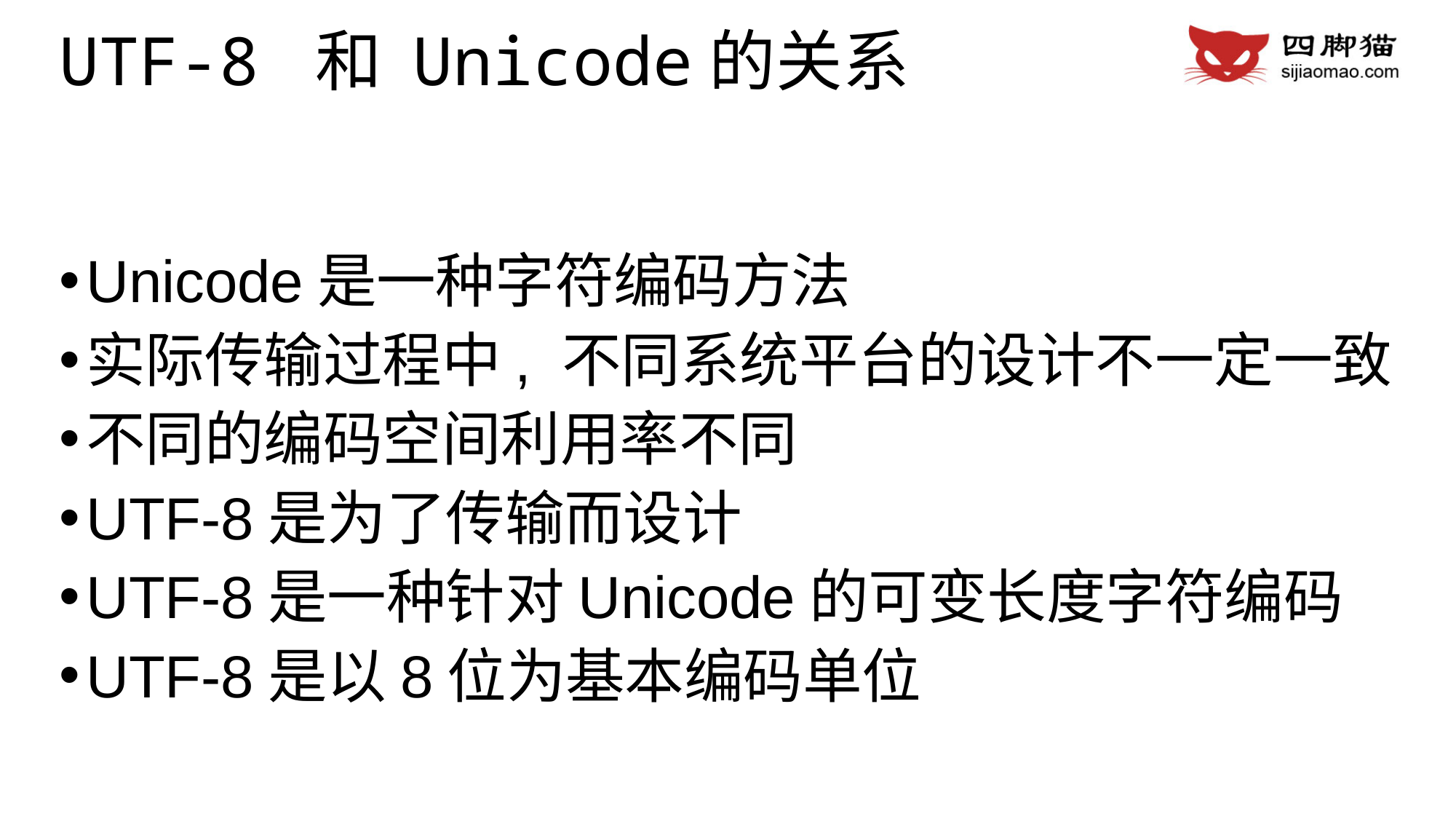

UTF-8 和 Unicode的关系

Unicode是一种字符编码方法
实际传输过程中, 不同系统平台的设计不一定一致
不同的编码空间利用率不同
UTF-8是为了传输而设计
UTF-8是一种针对Unicode的可变长度字符编码
UTF-8是以8位为基本编码单位